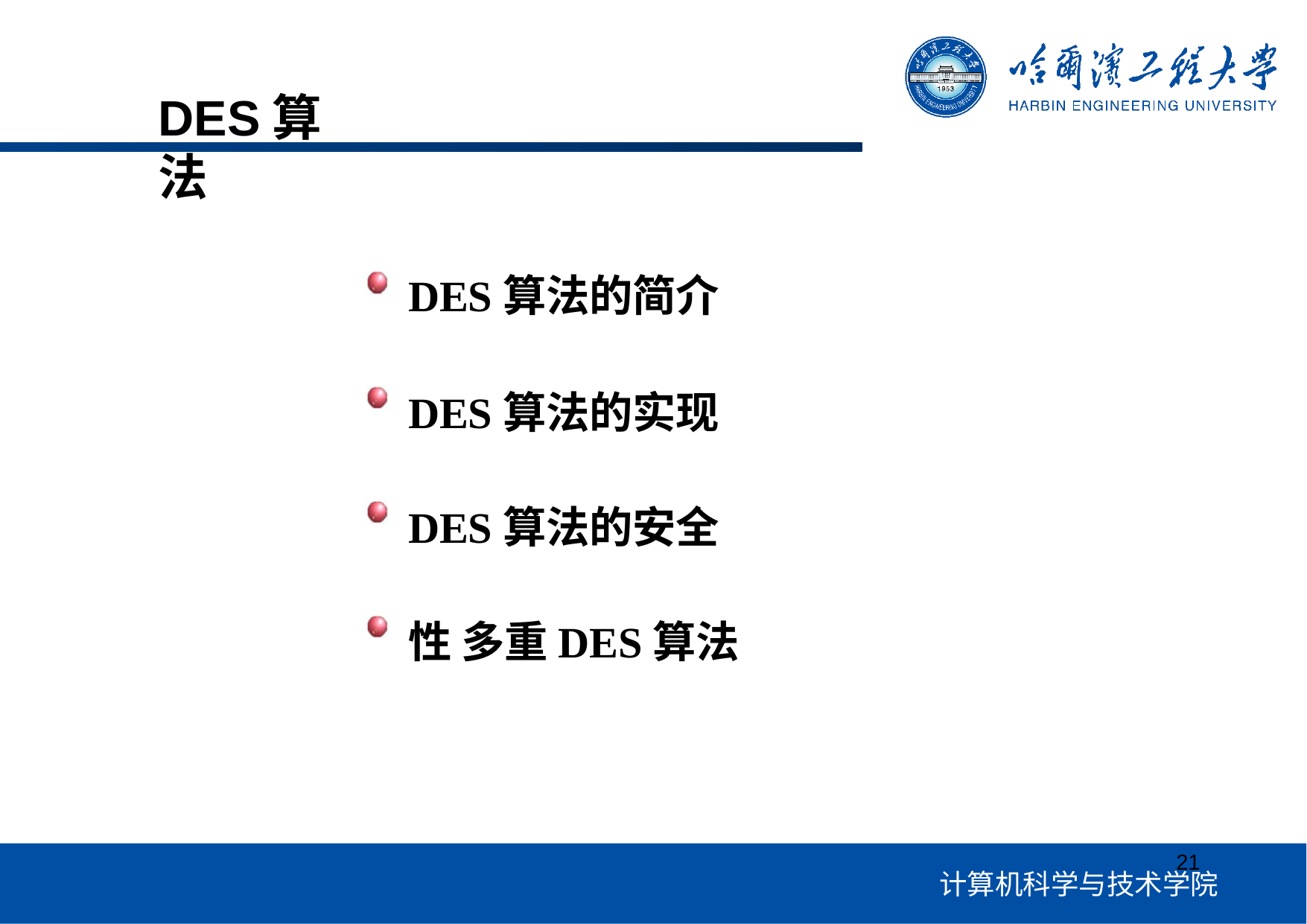

# DES算法
DES算法的简介

DES算法的实现
DES算法的安全性 多重DES算法

21